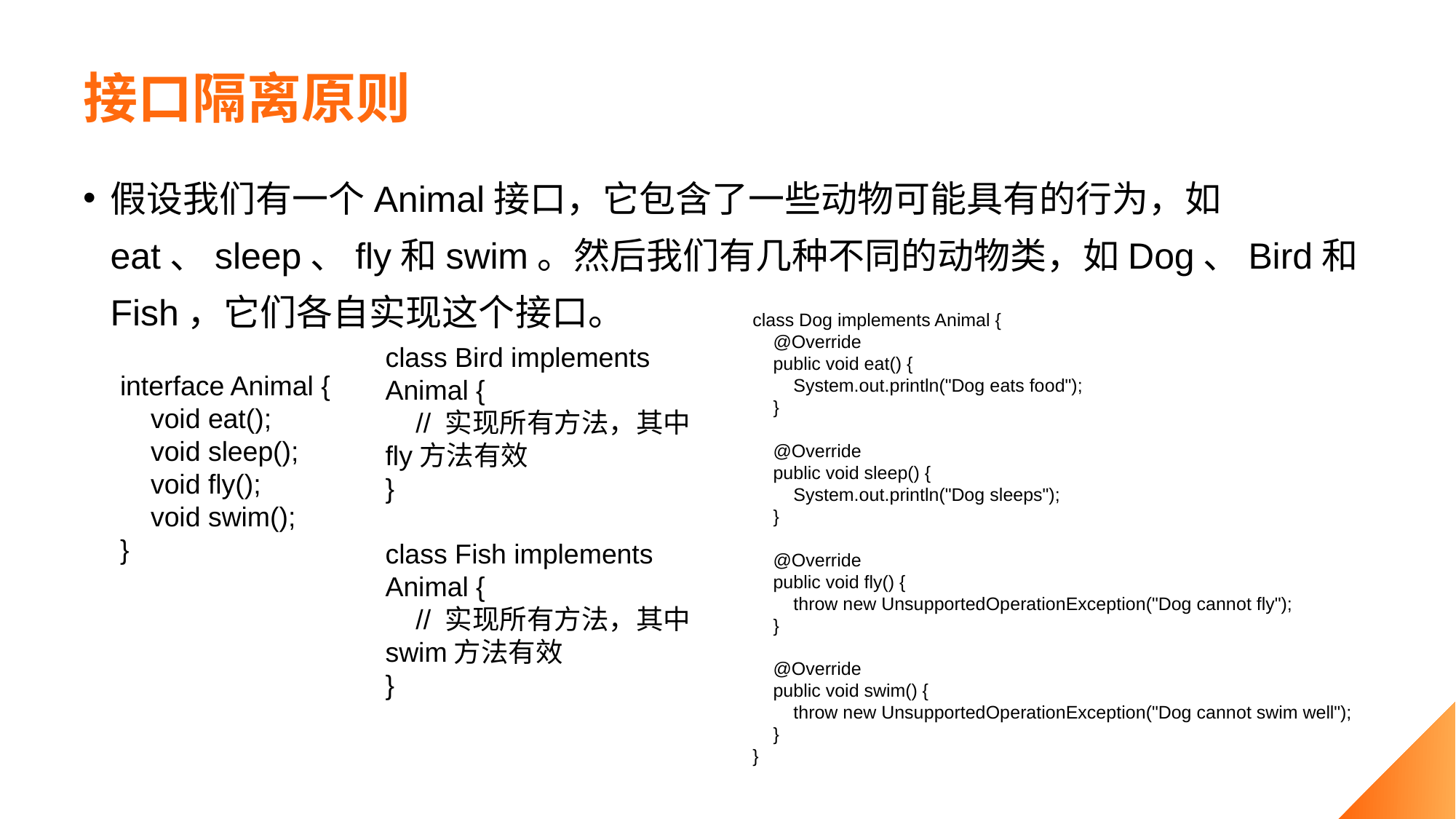

# 接口隔离原则
假设我们有一个Animal接口，它包含了一些动物可能具有的行为，如eat、sleep、fly和swim。然后我们有几种不同的动物类，如Dog、Bird和Fish，它们各自实现这个接口。
class Dog implements Animal {
    @Override
    public void eat() {
        System.out.println("Dog eats food");
    }

    @Override
    public void sleep() {
        System.out.println("Dog sleeps");
    }

    @Override
    public void fly() {
        throw new UnsupportedOperationException("Dog cannot fly");
    }

    @Override
    public void swim() {
        throw new UnsupportedOperationException("Dog cannot swim well");
    }
}
class Bird implements Animal {
    // 实现所有方法，其中fly方法有效
}

class Fish implements Animal {
    // 实现所有方法，其中swim方法有效
}
interface Animal {
    void eat();
    void sleep();
    void fly();
    void swim();
}